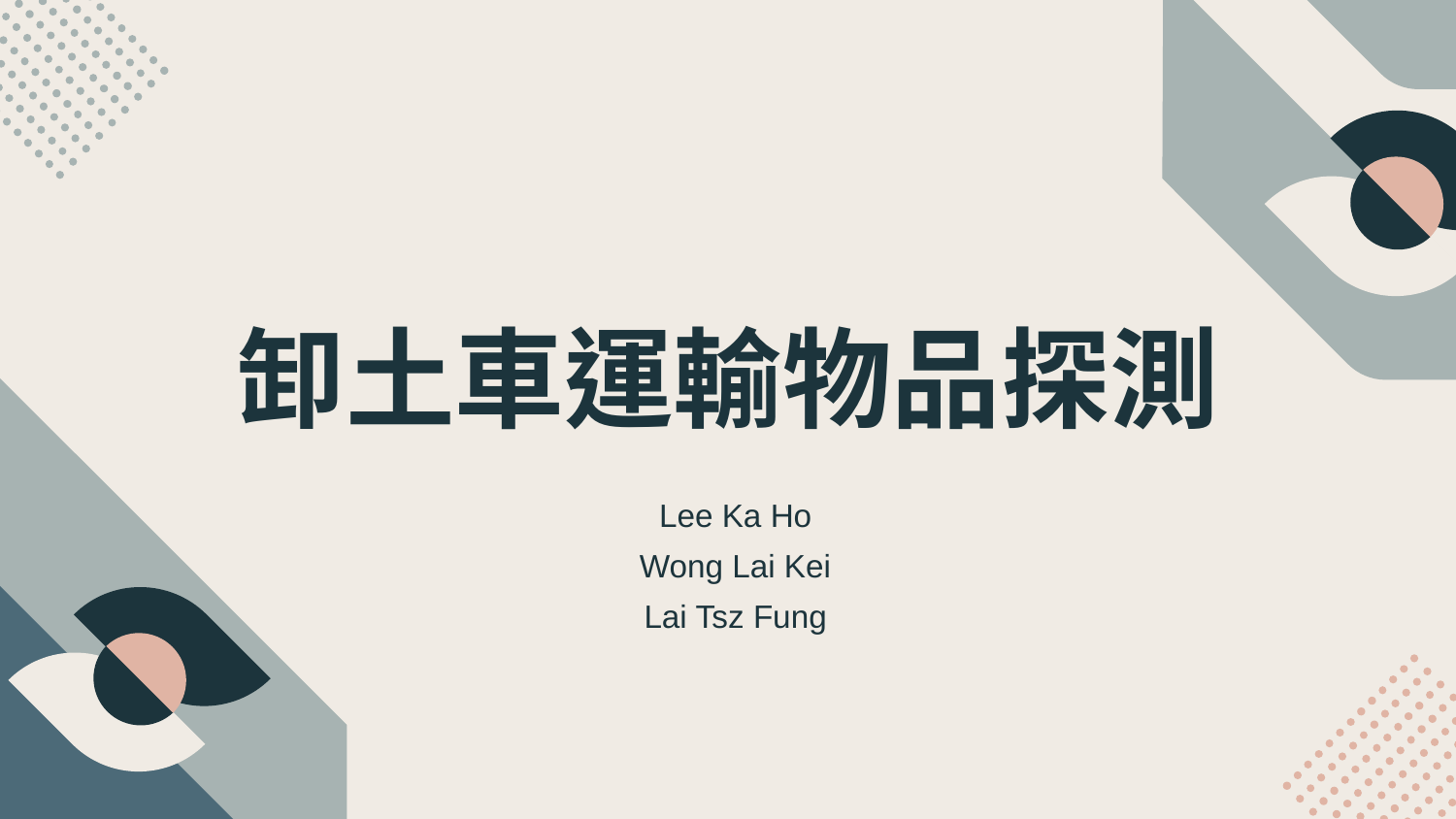

# 卸土車運輸物品探測

Lee Ka Ho
Wong Lai Kei
Lai Tsz Fung